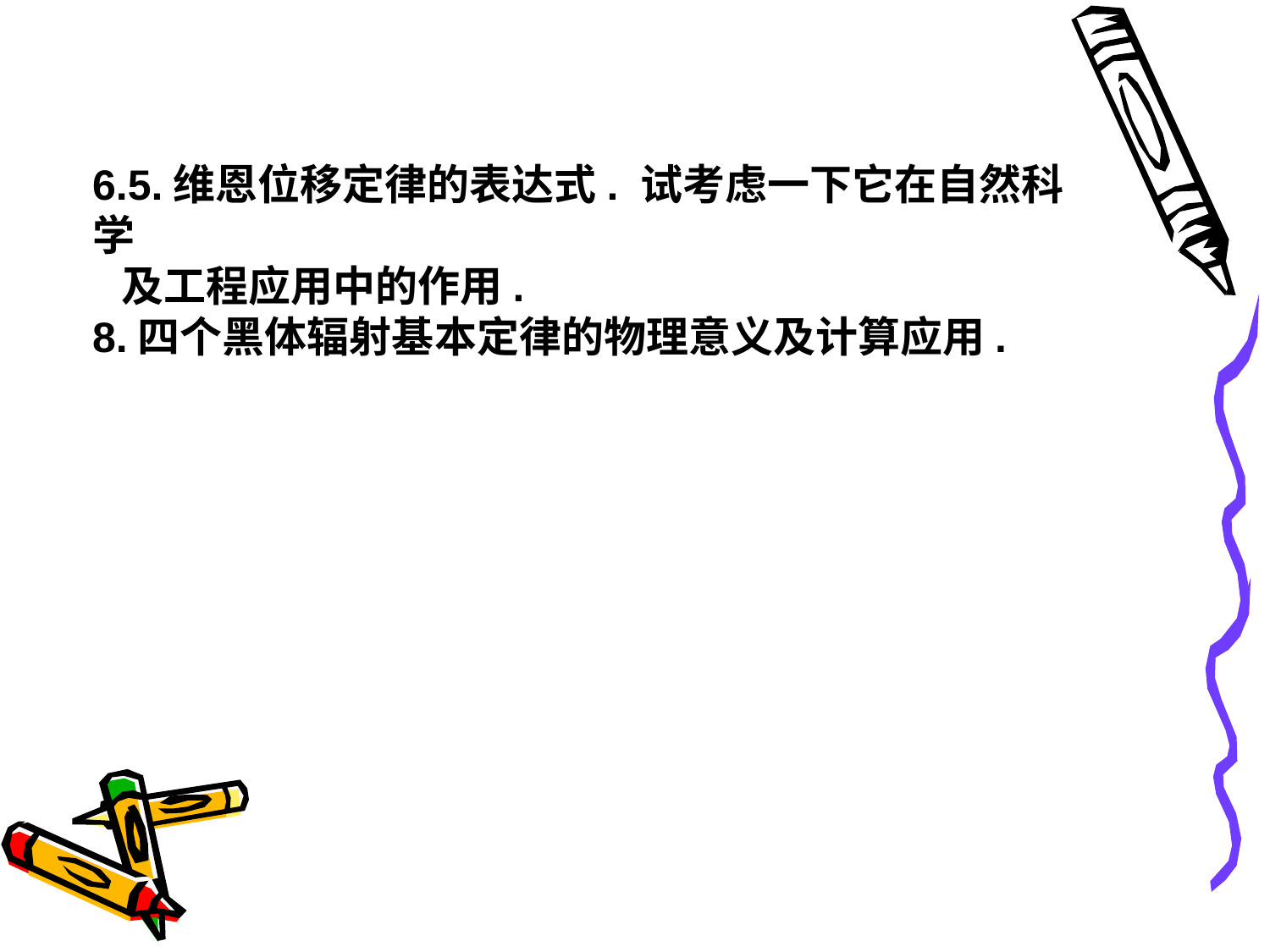

6.5.维恩位移定律的表达式. 试考虑一下它在自然科学
  及工程应用中的作用.
8.四个黑体辐射基本定律的物理意义及计算应用.